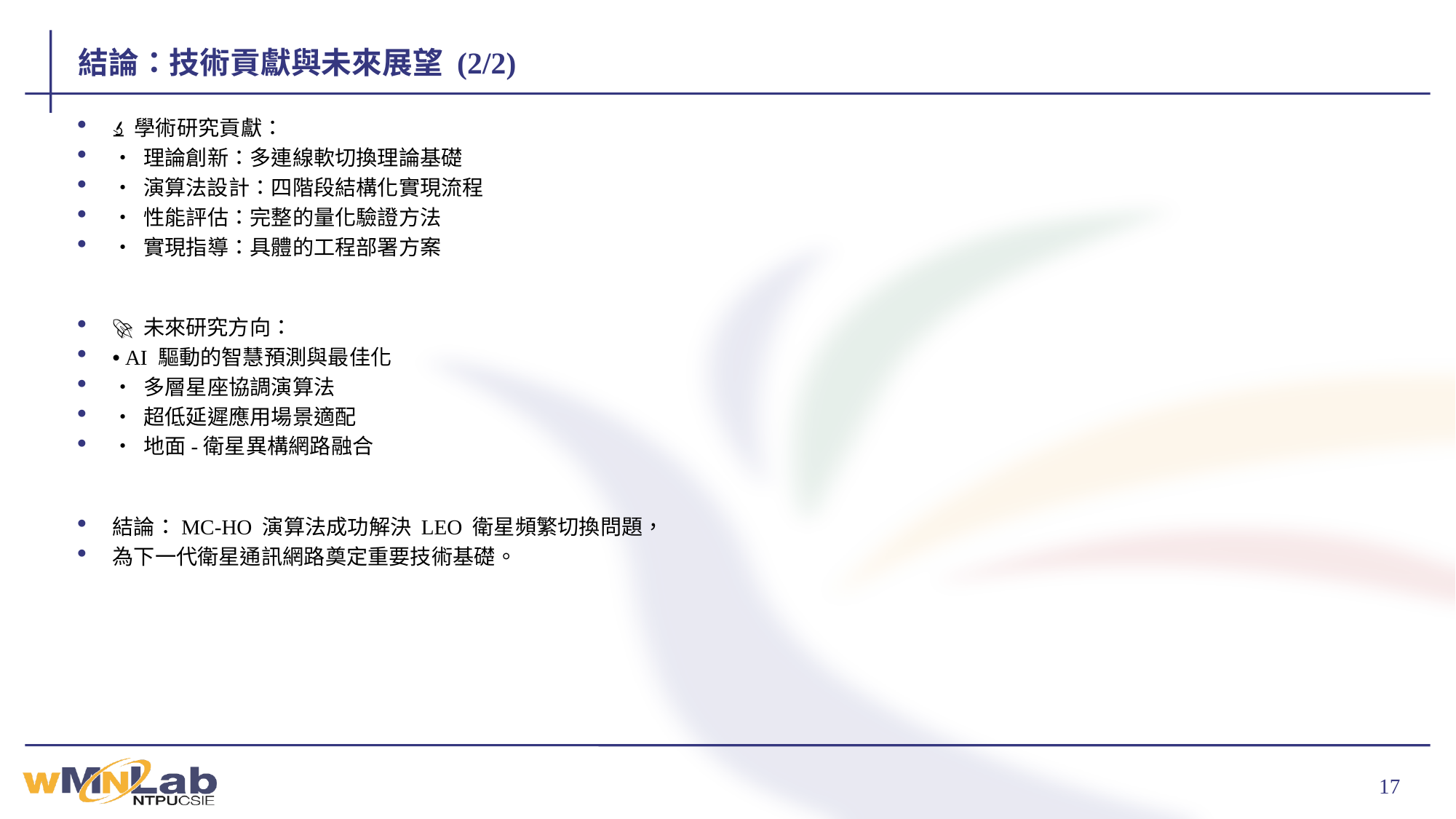

# 結論：技術貢獻與未來展望 (2/2)
🔬 學術研究貢獻：
• 理論創新：多連線軟切換理論基礎
• 演算法設計：四階段結構化實現流程
• 性能評估：完整的量化驗證方法
• 實現指導：具體的工程部署方案

🚀 未來研究方向：
• AI 驅動的智慧預測與最佳化
• 多層星座協調演算法
• 超低延遲應用場景適配
• 地面-衛星異構網路融合

結論：MC-HO 演算法成功解決 LEO 衛星頻繁切換問題，
為下一代衛星通訊網路奠定重要技術基礎。